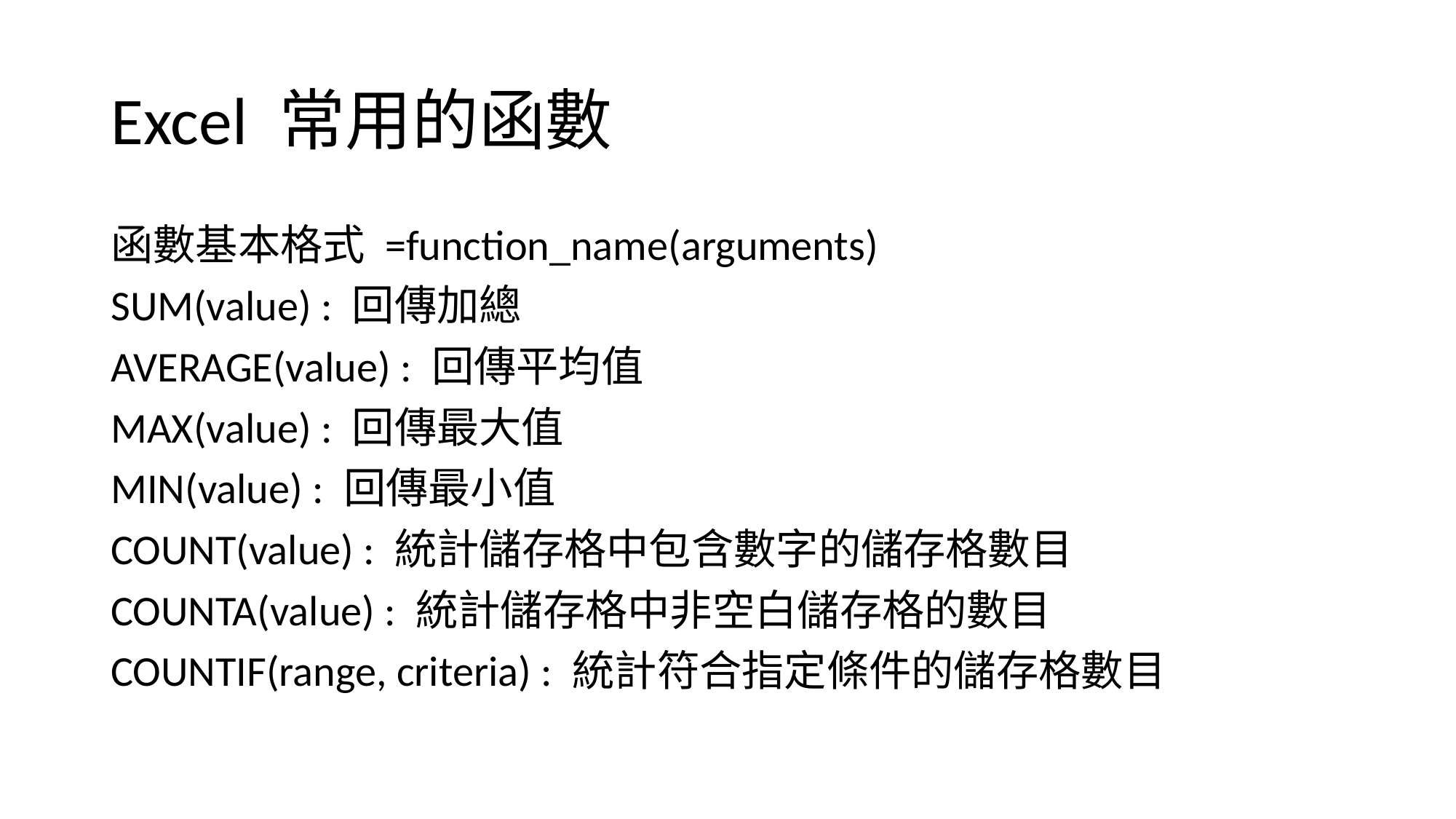

# Excel 常用的函數
函數基本格式 =function_name(arguments)
SUM(value) : 回傳加總
AVERAGE(value) : 回傳平均值
MAX(value) : 回傳最大值
MIN(value) : 回傳最小值
COUNT(value) : 統計儲存格中包含數字的儲存格數目
COUNTA(value) : 統計儲存格中非空白儲存格的數目
COUNTIF(range, criteria) : 統計符合指定條件的儲存格數目